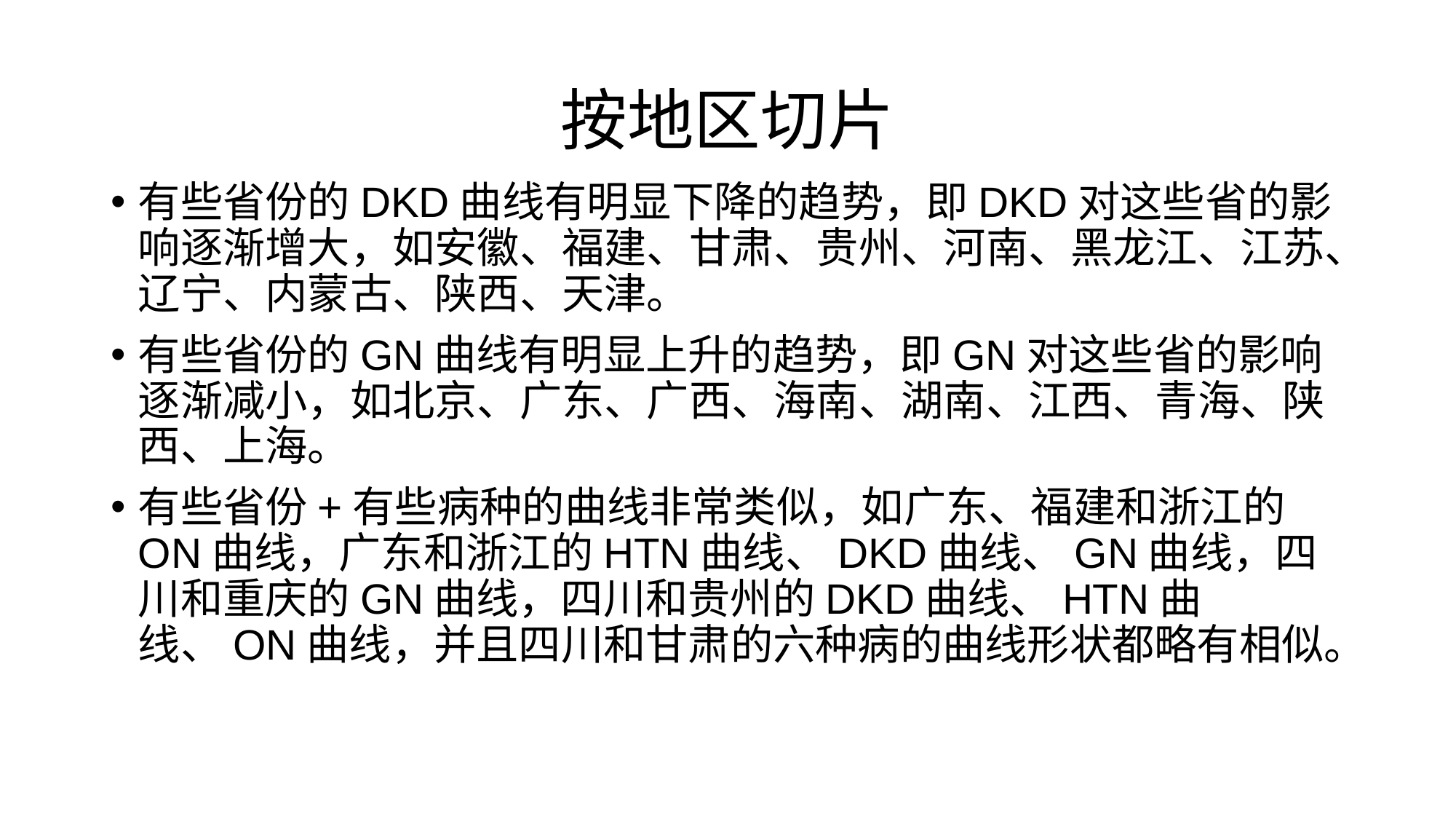

# 按地区切片
有些省份的DKD曲线有明显下降的趋势，即DKD对这些省的影响逐渐增大，如安徽、福建、甘肃、贵州、河南、黑龙江、江苏、辽宁、内蒙古、陕西、天津。
有些省份的GN曲线有明显上升的趋势，即GN对这些省的影响逐渐减小，如北京、广东、广西、海南、湖南、江西、青海、陕西、上海。
有些省份+有些病种的曲线非常类似，如广东、福建和浙江的ON曲线，广东和浙江的HTN曲线、DKD曲线、GN曲线，四川和重庆的GN曲线，四川和贵州的DKD曲线、HTN曲线、ON曲线，并且四川和甘肃的六种病的曲线形状都略有相似。